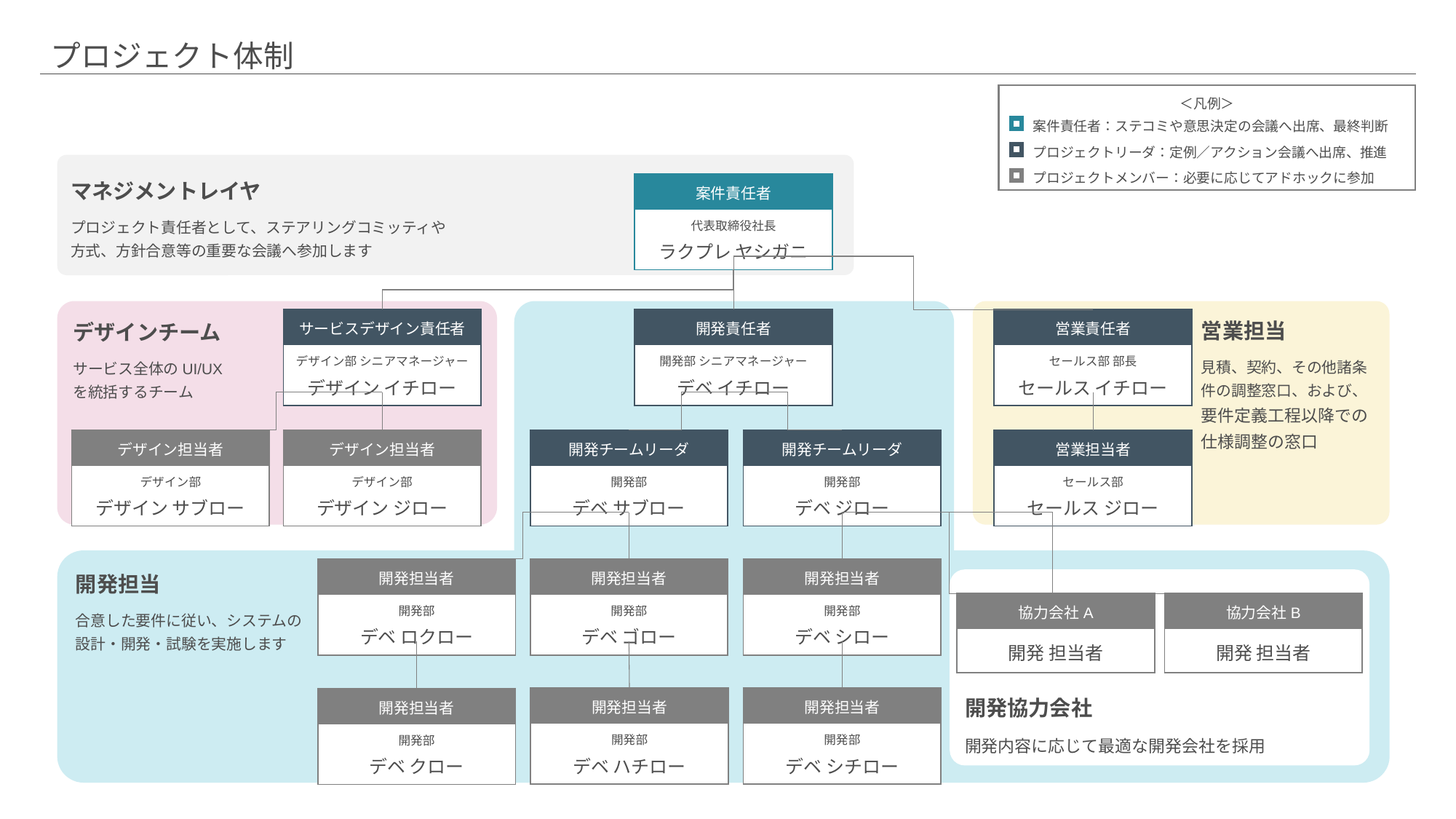

# プロジェクト体制
＜凡例＞
案件責任者：ステコミや意思決定の会議へ出席、最終判断
プロジェクトリーダ：定例／アクション会議へ出席、推進
マネジメントレイヤ
プロジェクト責任者として、ステアリングコミッティや
方式、方針合意等の重要な会議へ参加します
プロジェクトメンバー：必要に応じてアドホックに参加
| 案件責任者 |
| --- |
| 代表取締役社長 ラクプレ ヤシガニ |

デザインチーム
サービス全体のUI/UX
を統括するチーム
営業担当
見積、契約、その他諸条件の調整窓口、および、要件定義工程以降での仕様調整の窓口
| サービスデザイン責任者 |
| --- |
| デザイン部 シニアマネージャー デザイン イチロー |
| 開発責任者 |
| --- |
| 開発部 シニアマネージャー デベ イチロー |
| 営業責任者 |
| --- |
| セールス部 部長 セールス イチロー |
| デザイン担当者 |
| --- |
| デザイン部 デザイン サブロー |
| デザイン担当者 |
| --- |
| デザイン部 デザイン ジロー |
| 開発チームリーダ |
| --- |
| 開発部 デベ サブロー |
| 開発チームリーダ |
| --- |
| 開発部 デベ ジロー |
| 営業担当者 |
| --- |
| セールス部 セールス ジロー |
開発担当
合意した要件に従い、システムの
設計・開発・試験を実施します

| 開発担当者 |
| --- |
| 開発部 デベ ロクロー |
| 開発担当者 |
| --- |
| 開発部 デベ ゴロー |
| 開発担当者 |
| --- |
| 開発部 デベ シロー |
開発協力会社
開発内容に応じて最適な開発会社を採用
| 協力会社A |
| --- |
| 開発 担当者 |
| 協力会社B |
| --- |
| 開発 担当者 |
| 開発担当者 |
| --- |
| 開発部 デベ ハチロー |
| 開発担当者 |
| --- |
| 開発部 デベ シチロー |
| 開発担当者 |
| --- |
| 開発部 デベ クロー |